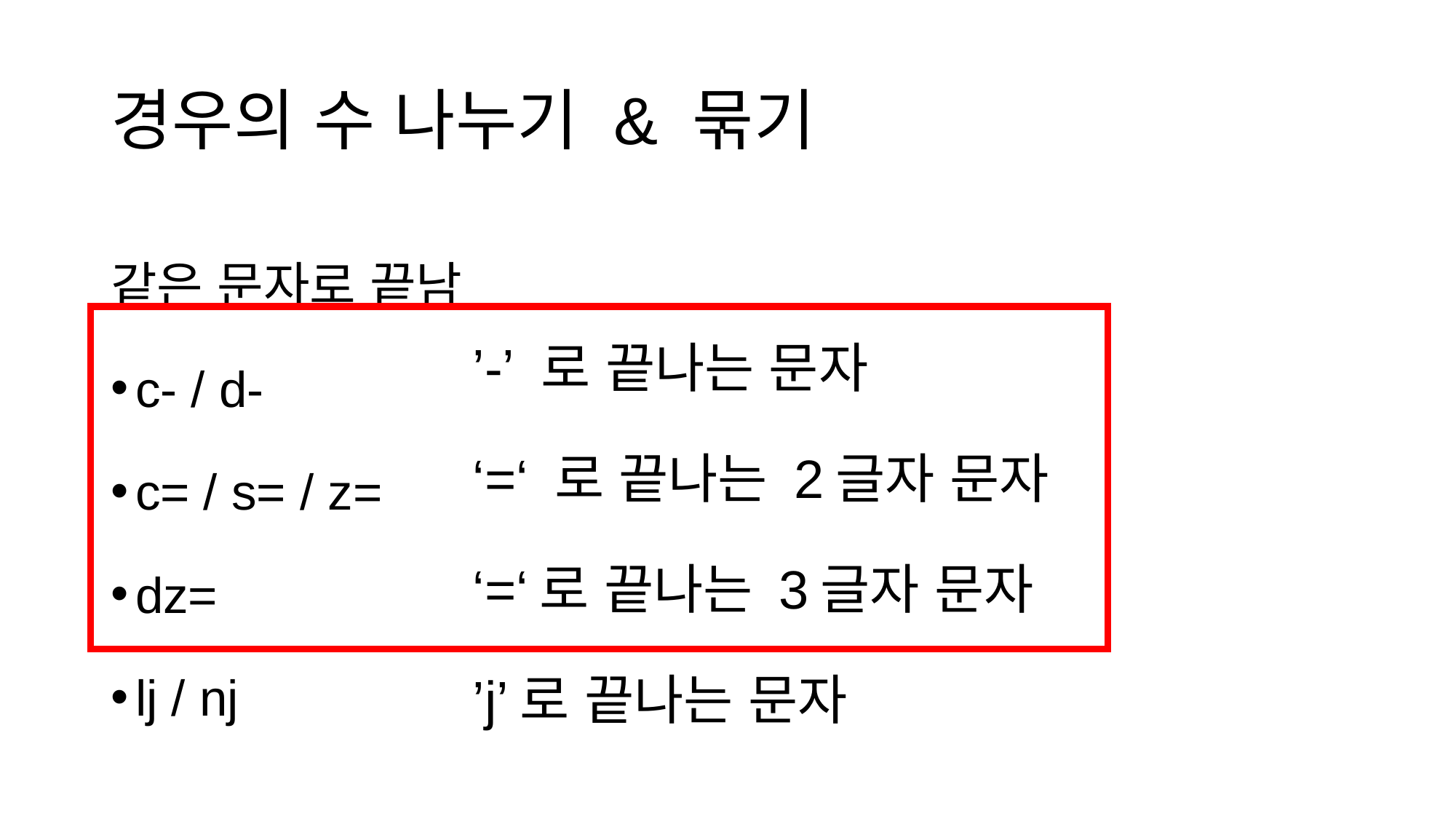

# 경우의 수 나누기 & 묶기
같은 문자로 끝남
c- / d-
c= / s= / z=
dz=
lj / nj

’-’ 로 끝나는 문자
‘=‘ 로 끝나는 2글자 문자
‘=‘로 끝나는 3글자 문자
’j’로 끝나는 문자